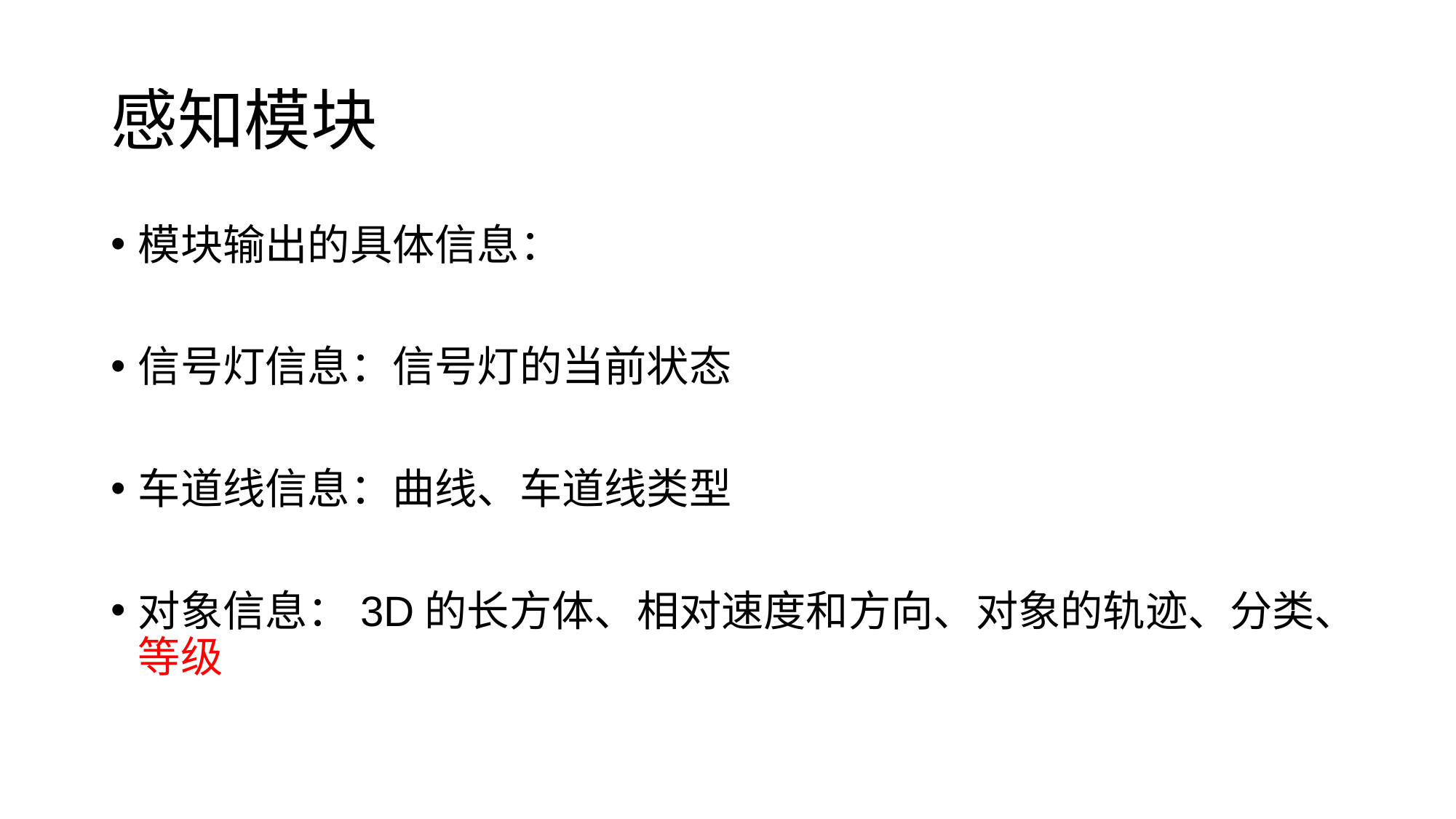

# 感知模块
模块输出的具体信息：

信号灯信息：信号灯的当前状态

车道线信息：曲线、车道线类型

对象信息：3D的长方体、相对速度和方向、对象的轨迹、分类、等级